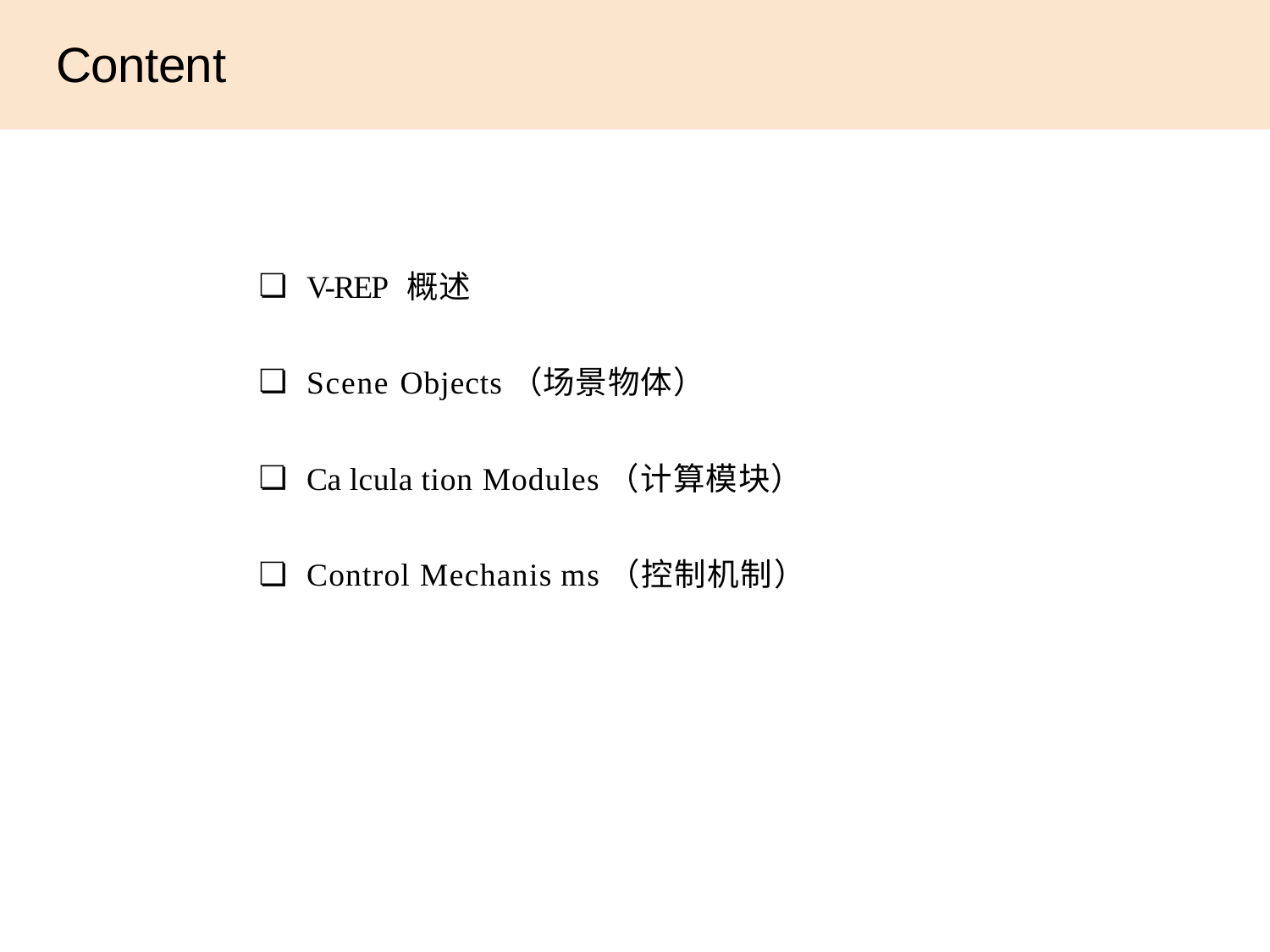

# Content
V-REP 概述

Scene Objects（场景物体）

Ca lcula tion Modules（计算模块）

Control Mechanis ms（控制机制）